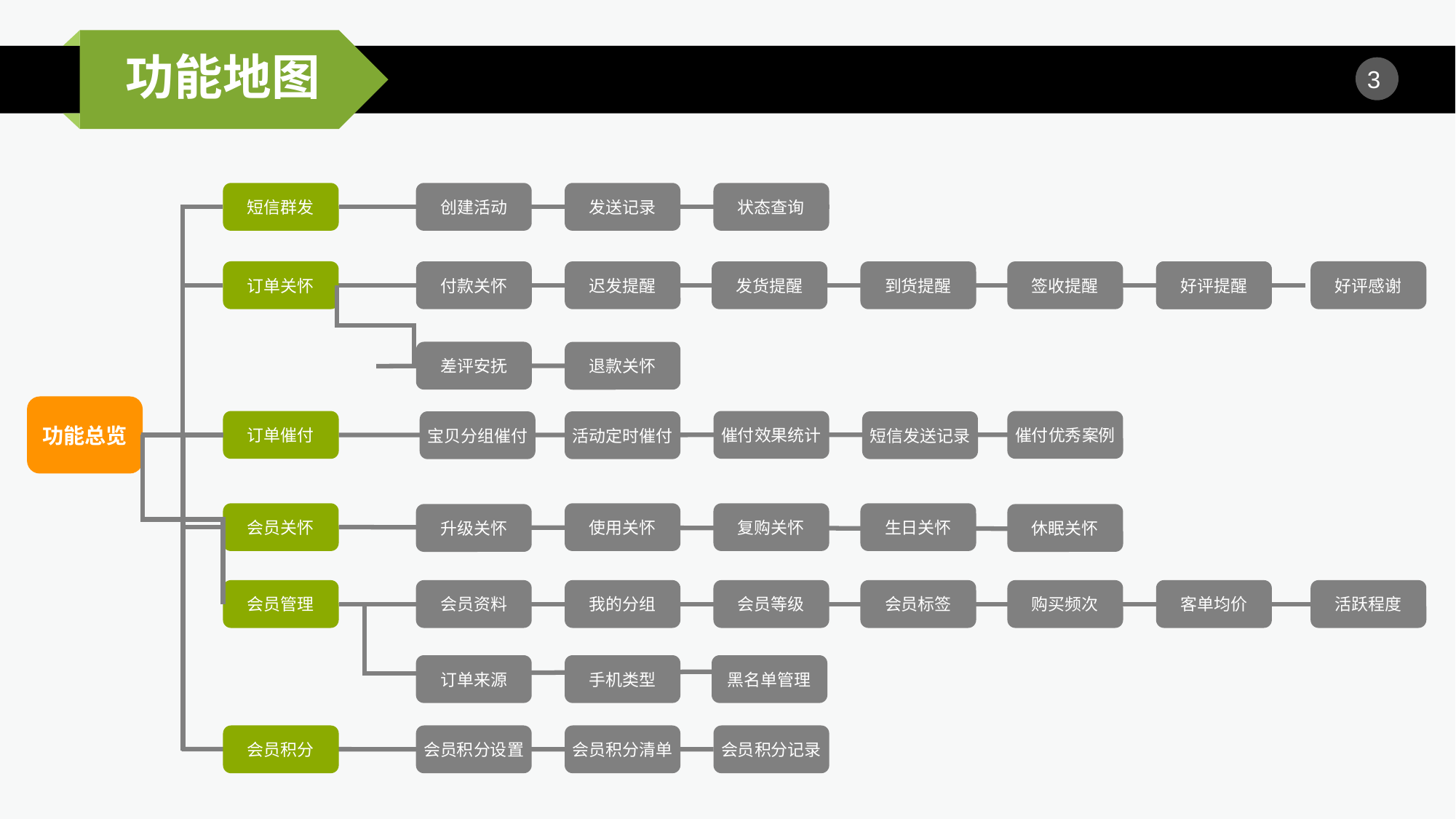

功能地图
短信群发
创建活动
发送记录
状态查询
好评感谢
订单关怀
付款关怀
迟发提醒
发货提醒
到货提醒
签收提醒
售后关怀
好评提醒
差评安抚
退款关怀
功能总览
催付效果统计
催付优秀案例
订单催付
短信发送记录
宝贝分组催付
活动定时催付
会员关怀
使用关怀
复购关怀
生日关怀
升级关怀
休眠关怀
会员管理
会员资料
我的分组
会员等级
会员标签
购买频次
客单均价
活跃程度
订单来源
手机类型
黑名单管理
会员积分
会员积分记录
会员积分设置
会员积分清单